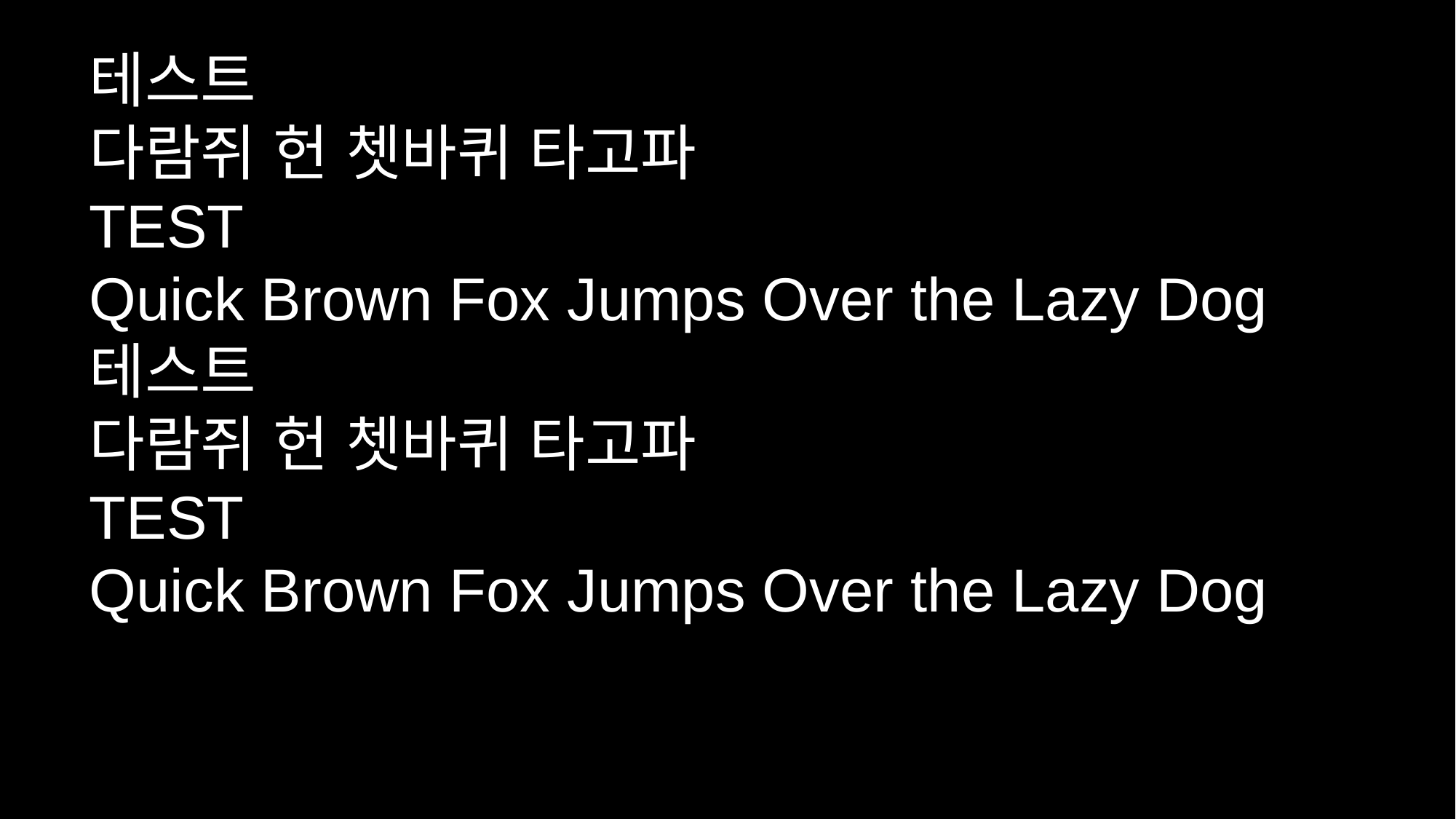

테스트
다람쥐 헌 쳇바퀴 타고파
TEST
Quick Brown Fox Jumps Over the Lazy Dog
테스트
다람쥐 헌 쳇바퀴 타고파
TEST
Quick Brown Fox Jumps Over the Lazy Dog